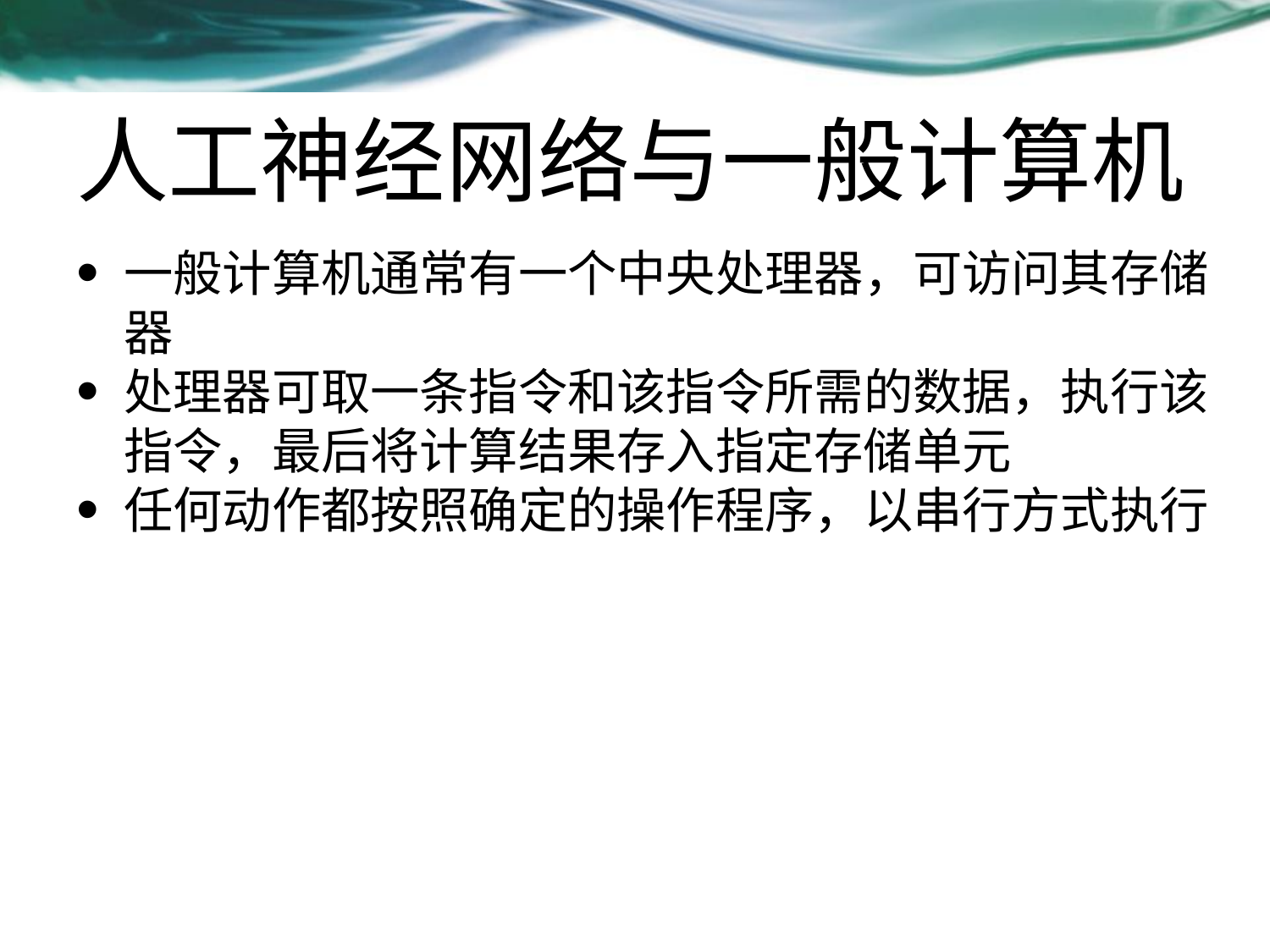

# 人工神经网络与一般计算机
一般计算机通常有一个中央处理器，可访问其存储器
处理器可取一条指令和该指令所需的数据，执行该指令，最后将计算结果存入指定存储单元
任何动作都按照确定的操作程序，以串行方式执行